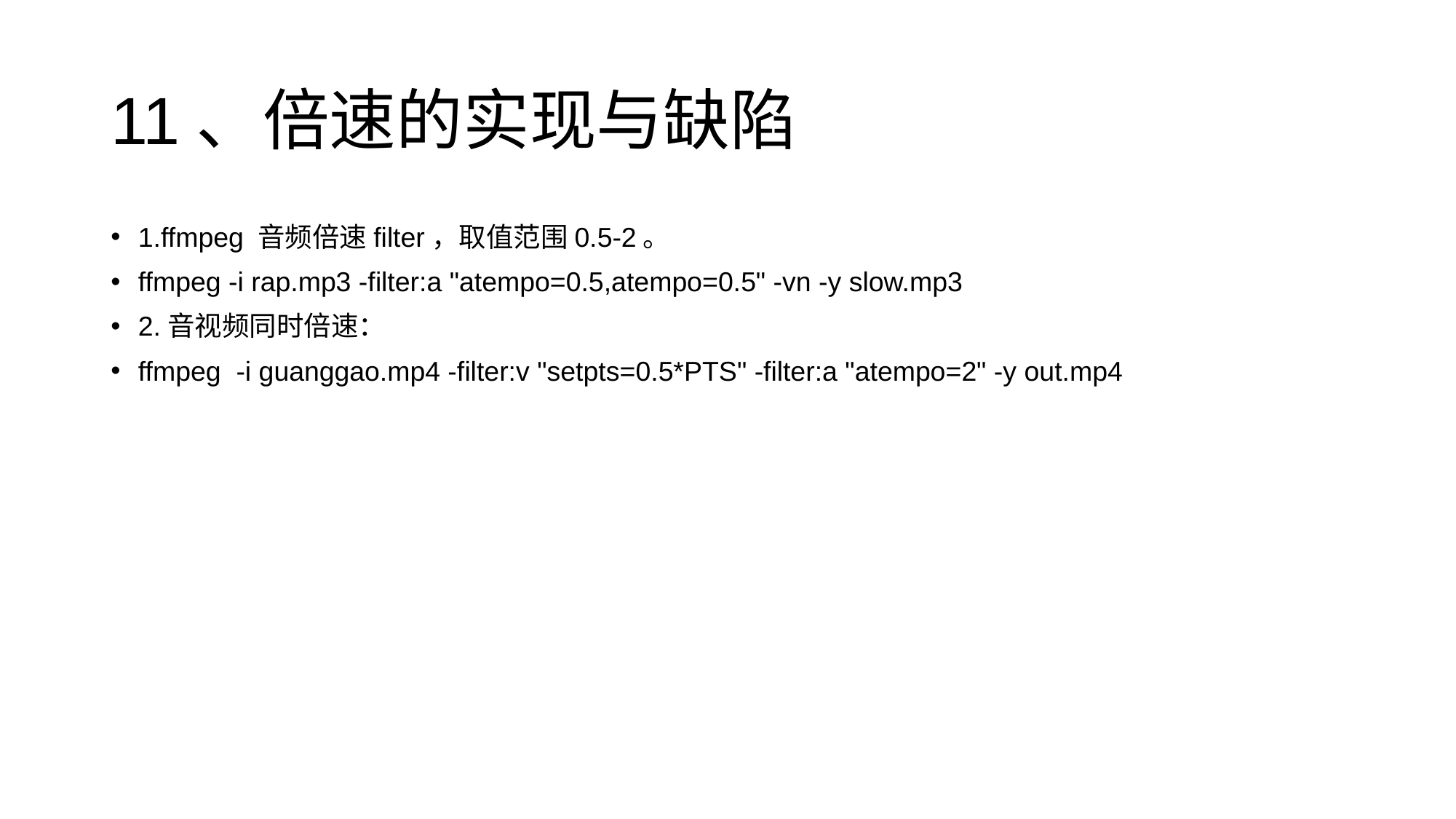

# 11、倍速的实现与缺陷
1.ffmpeg 音频倍速filter，取值范围0.5-2。
ffmpeg -i rap.mp3 -filter:a "atempo=0.5,atempo=0.5" -vn -y slow.mp3
2.音视频同时倍速：
ffmpeg  -i guanggao.mp4 -filter:v "setpts=0.5*PTS" -filter:a "atempo=2" -y out.mp4